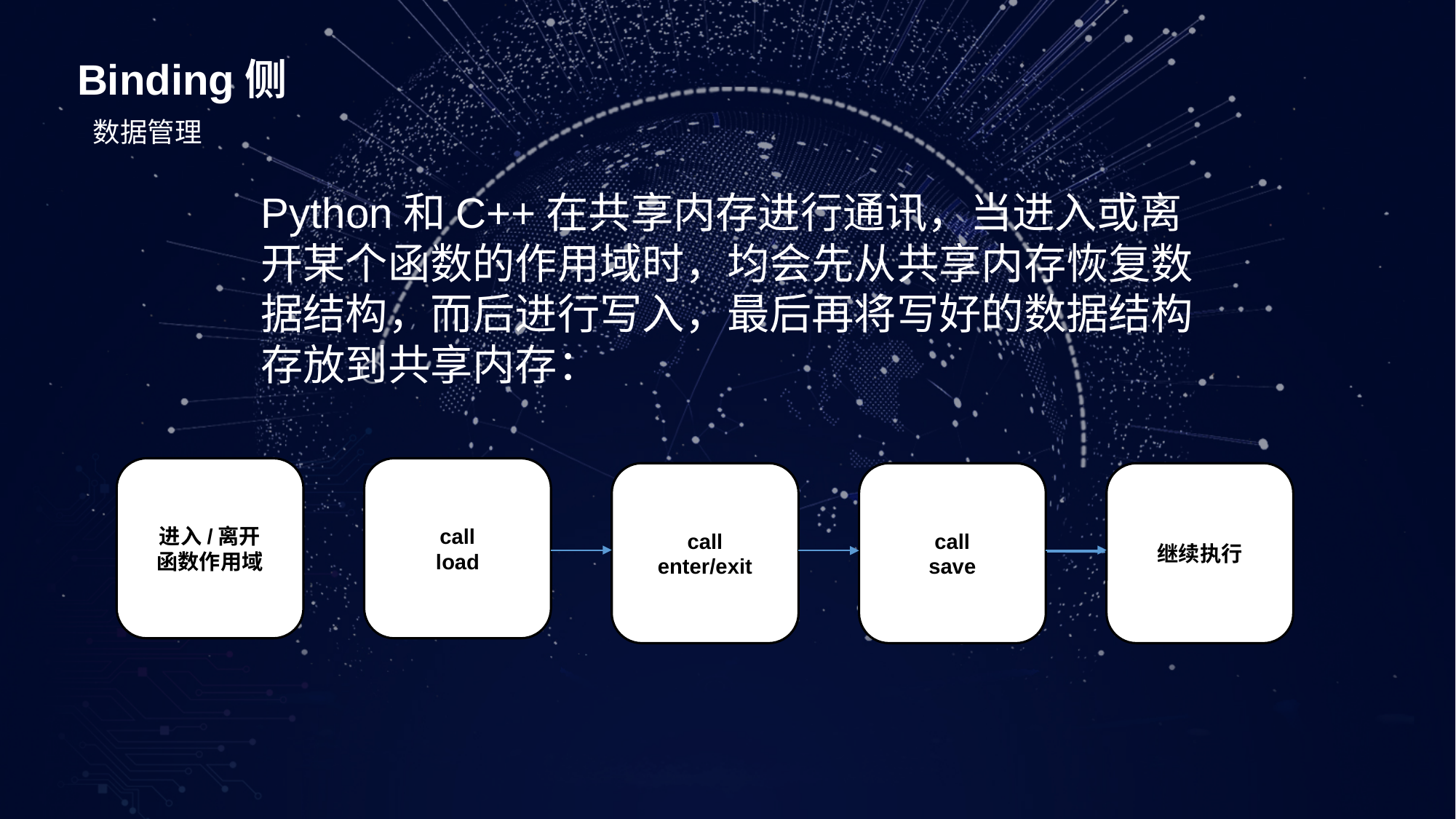

Binding侧
数据管理
Python和C++在共享内存进行通讯，当进入或离开某个函数的作用域时，均会先从共享内存恢复数据结构，而后进行写入，最后再将写好的数据结构存放到共享内存：
进入/离开
函数作用域
call
load
call
enter/exit
call
save
继续执行